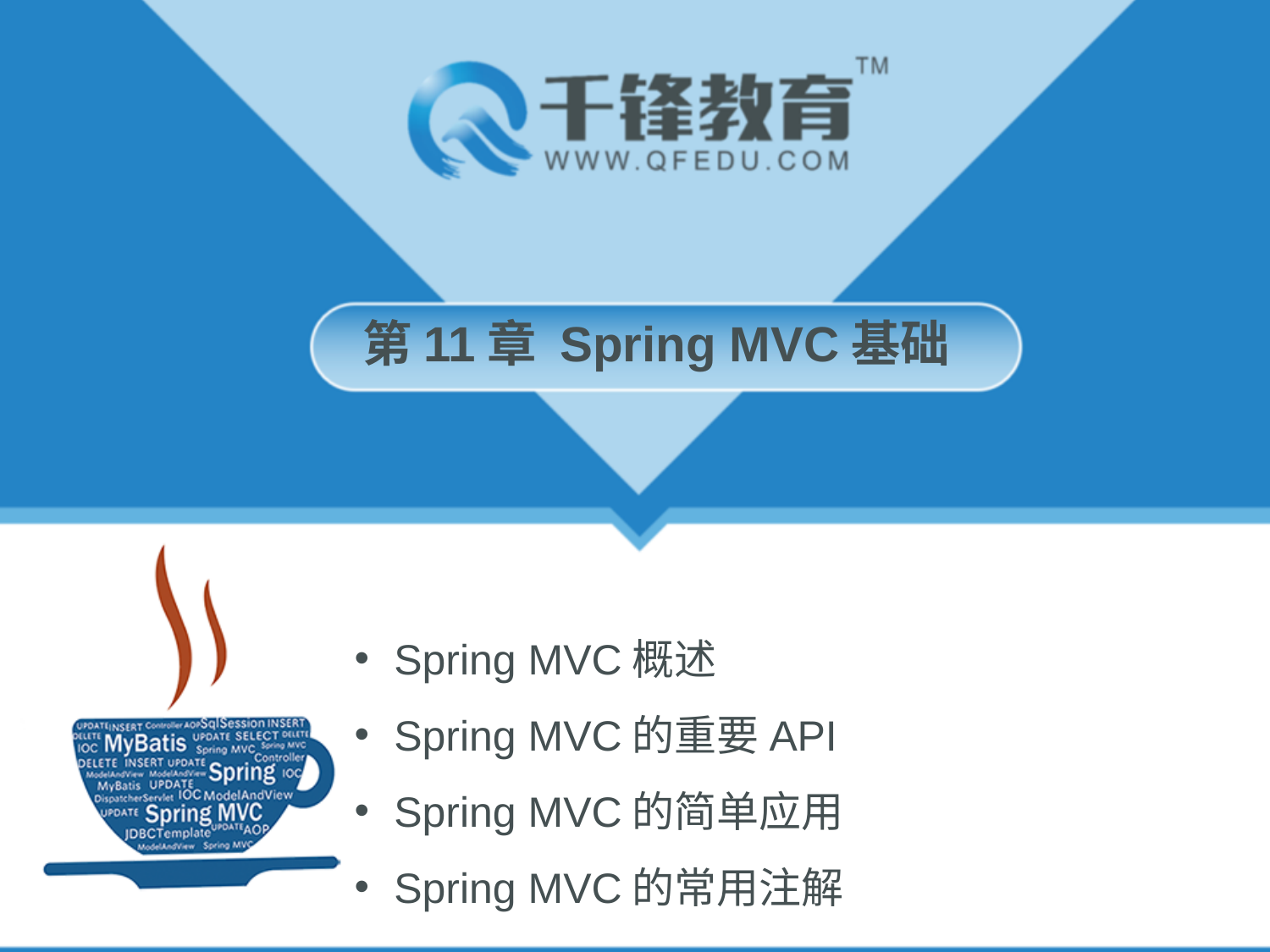

第11章 Spring MVC基础

Spring MVC概述
Spring MVC的重要API
Spring MVC的简单应用
Spring MVC的常用注解